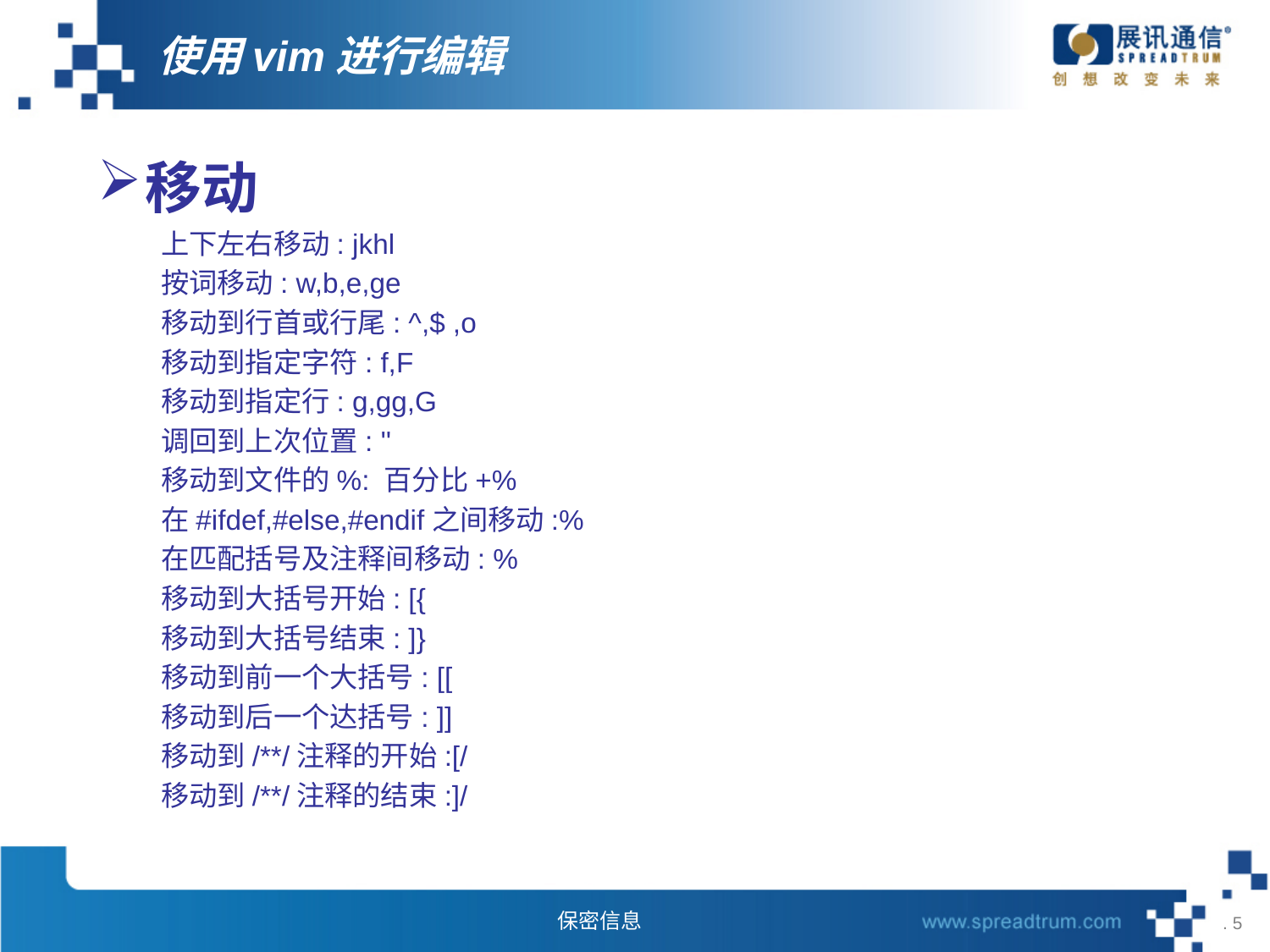

# 使用vim进行编辑
移动
上下左右移动: jkhl
按词移动: w,b,e,ge
移动到行首或行尾: ^,$ ,o
移动到指定字符: f,F
移动到指定行: g,gg,G
调回到上次位置: ''
移动到文件的%: 百分比+%
在#ifdef,#else,#endif之间移动:%
在匹配括号及注释间移动: %
移动到大括号开始: [{
移动到大括号结束: ]}
移动到前一个大括号: [[
移动到后一个达括号: ]]
移动到/**/注释的开始:[/
移动到/**/注释的结束:]/

  . 5